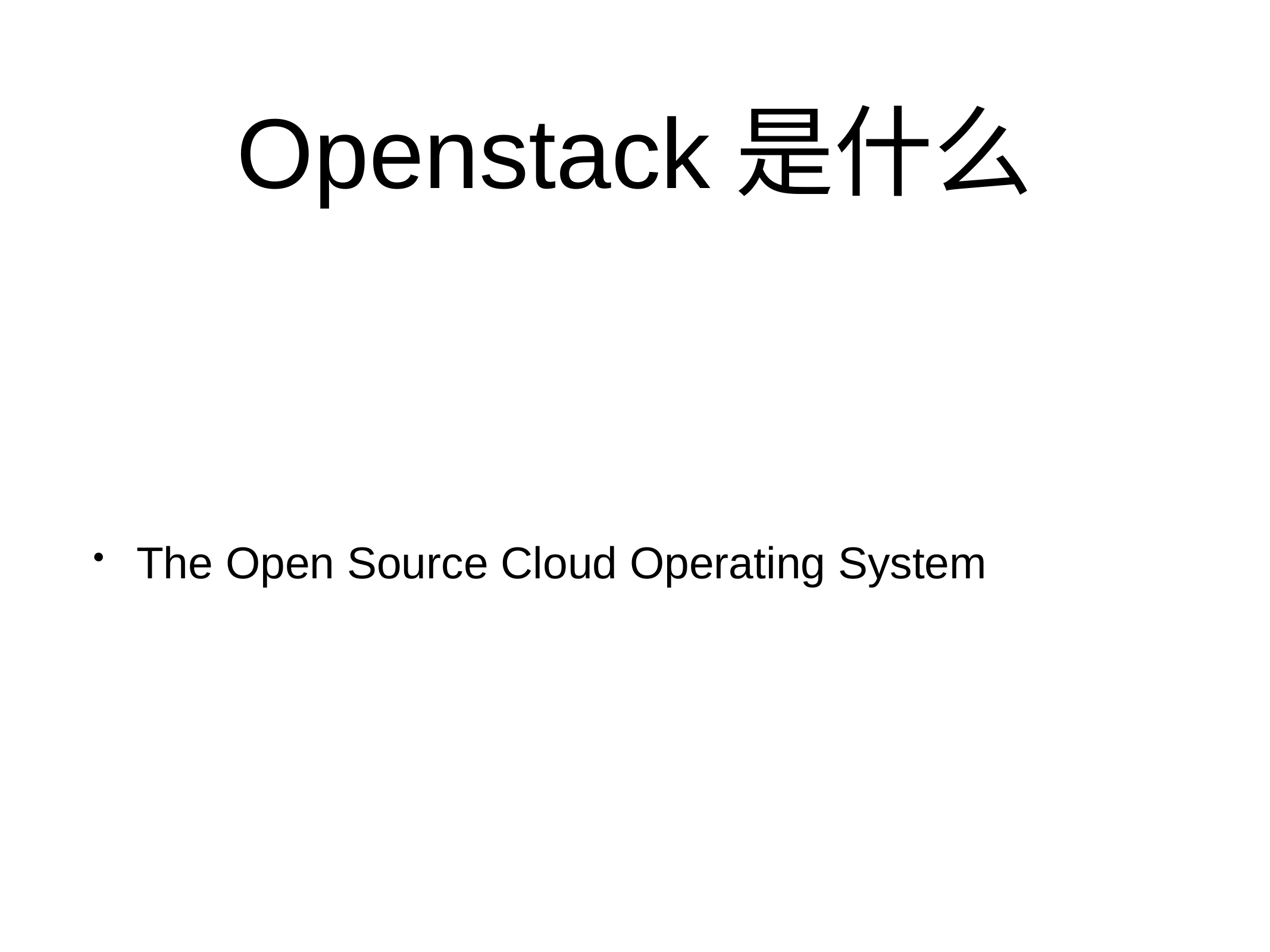

# Openstack是什么
The Open Source Cloud Operating System